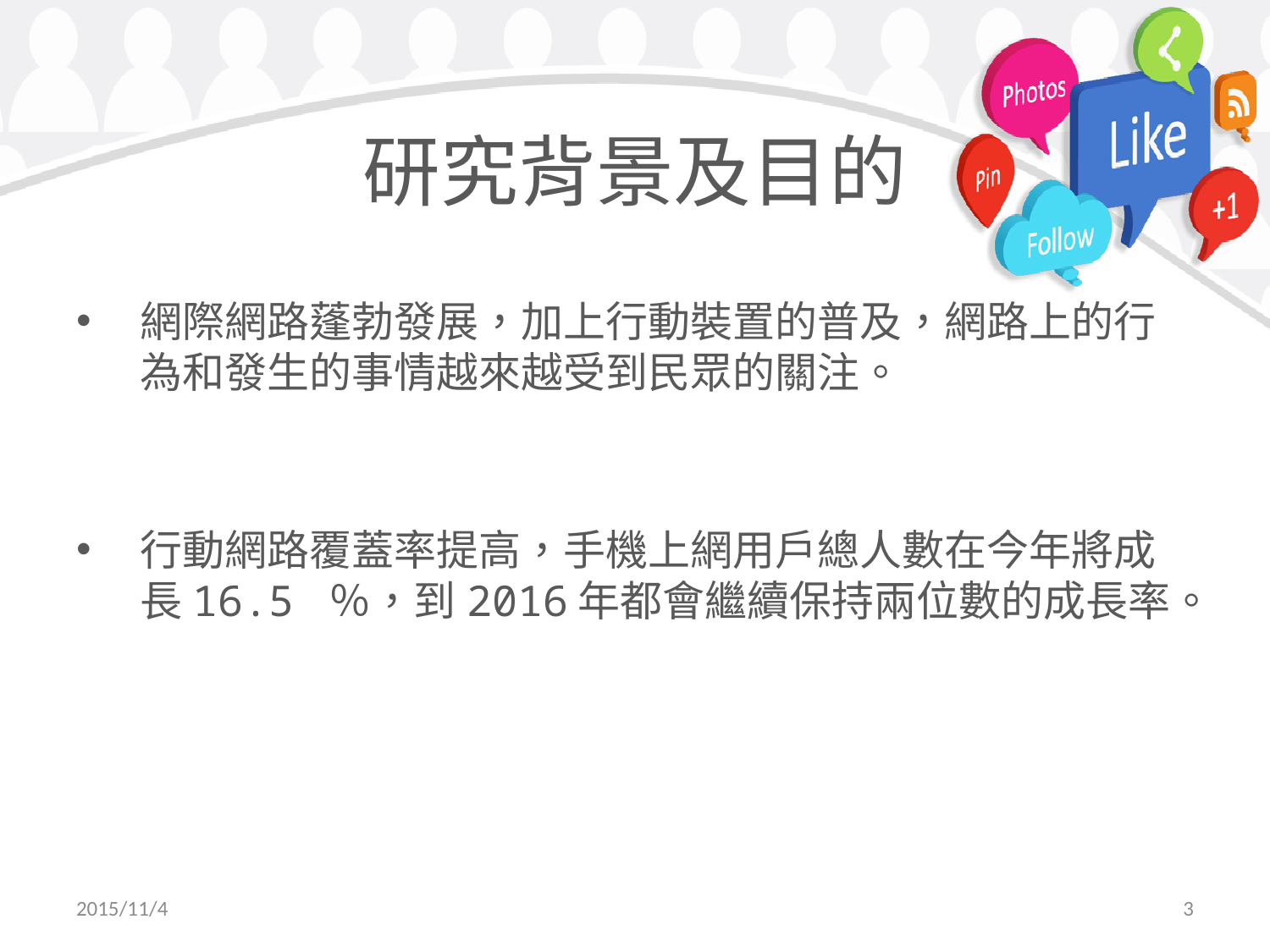

# 研究背景及目的
網際網路蓬勃發展，加上行動裝置的普及，網路上的行為和發生的事情越來越受到民眾的關注。

行動網路覆蓋率提高，手機上網用戶總人數在今年將成長16.5 ％，到2016年都會繼續保持兩位數的成長率。

2015/11/4
3